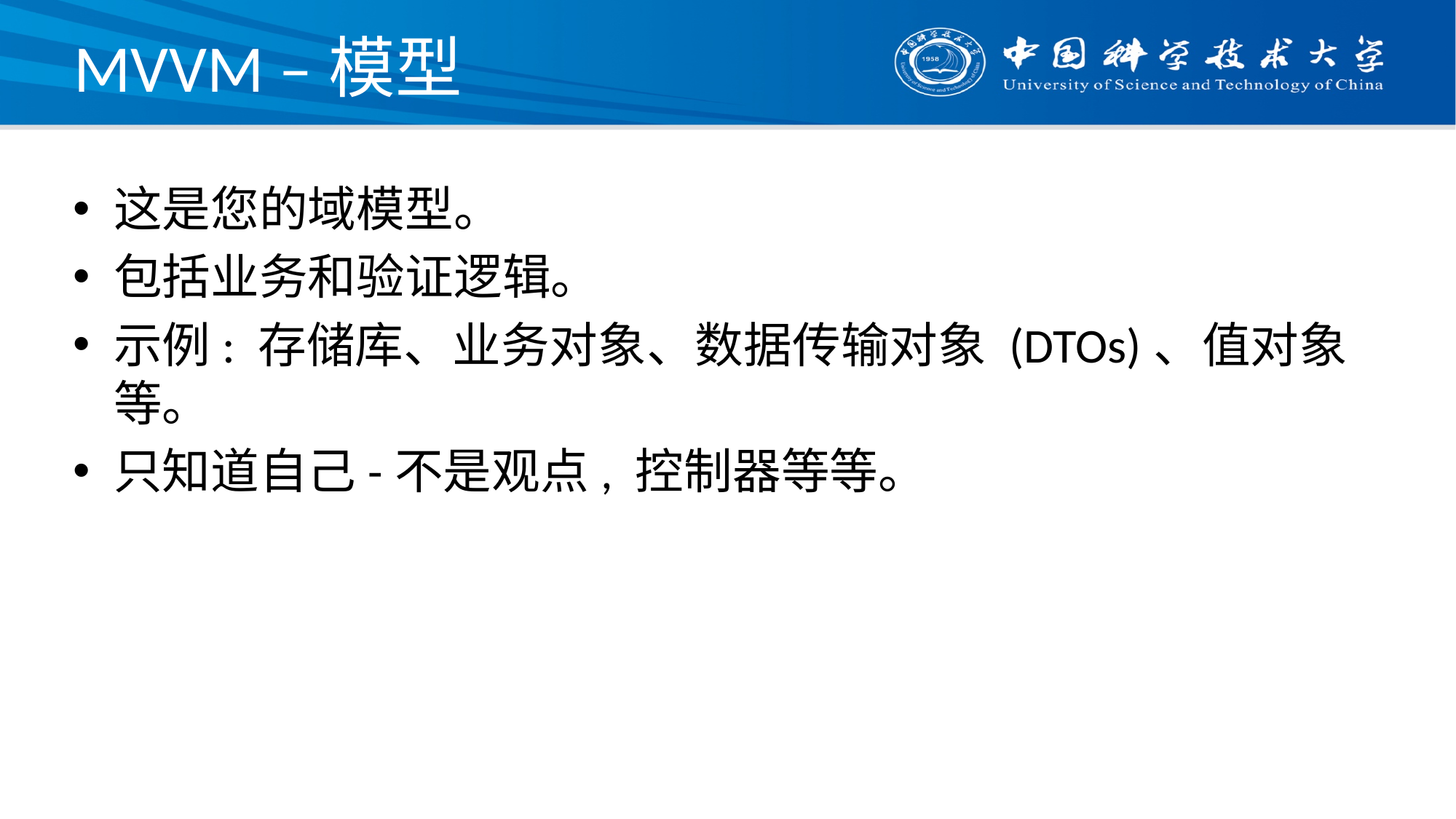

# MVVM –模型
这是您的域模型。
包括业务和验证逻辑。
示例: 存储库、业务对象、数据传输对象 (DTOs)、值对象等。
只知道自己-不是观点, 控制器等等。